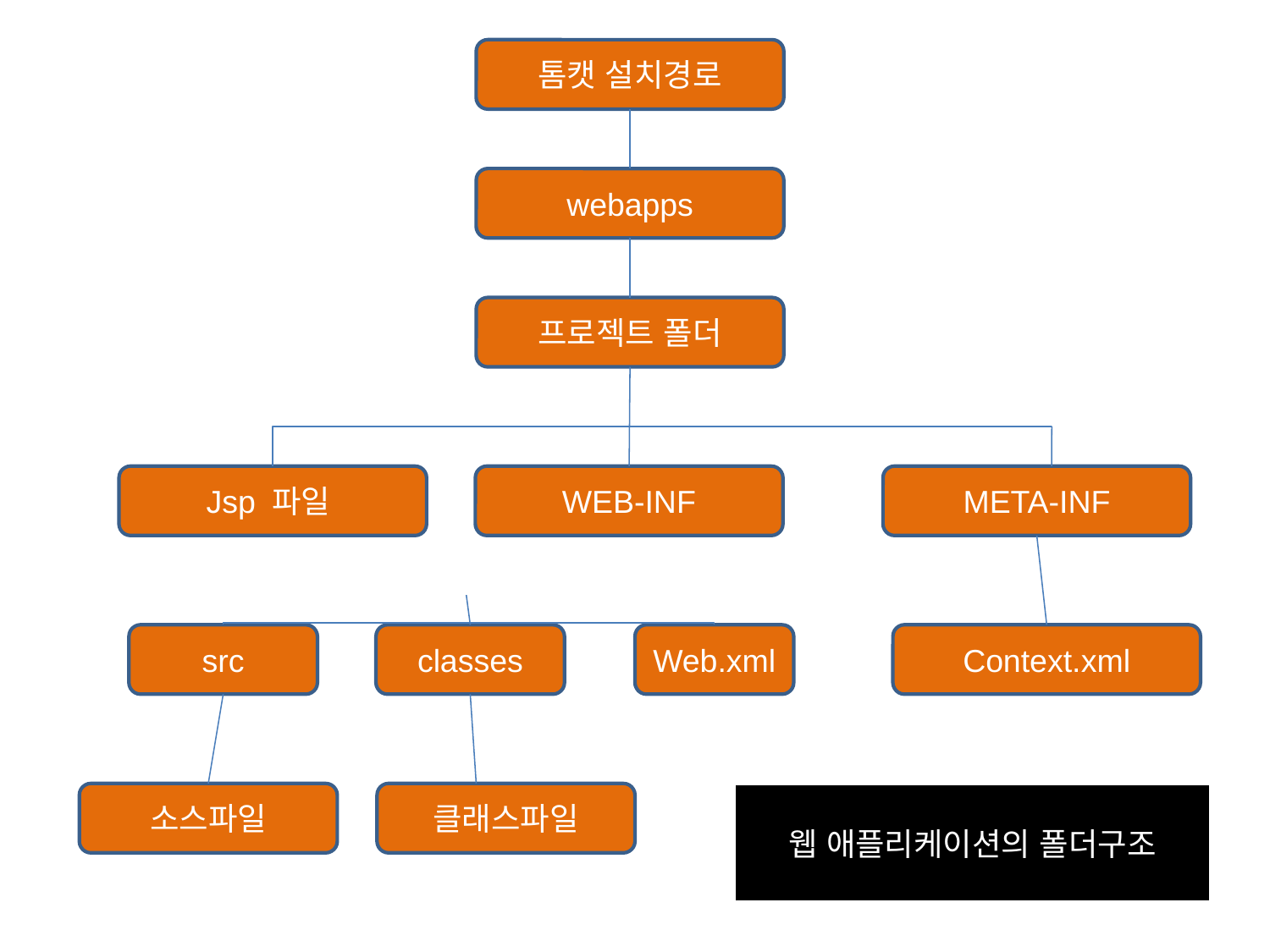

톰캣 설치경로
webapps
프로젝트 폴더
Jsp 파일
WEB-INF
META-INF
src
classes
Web.xml
Context.xml
소스파일
클래스파일
웹 애플리케이션의 폴더구조